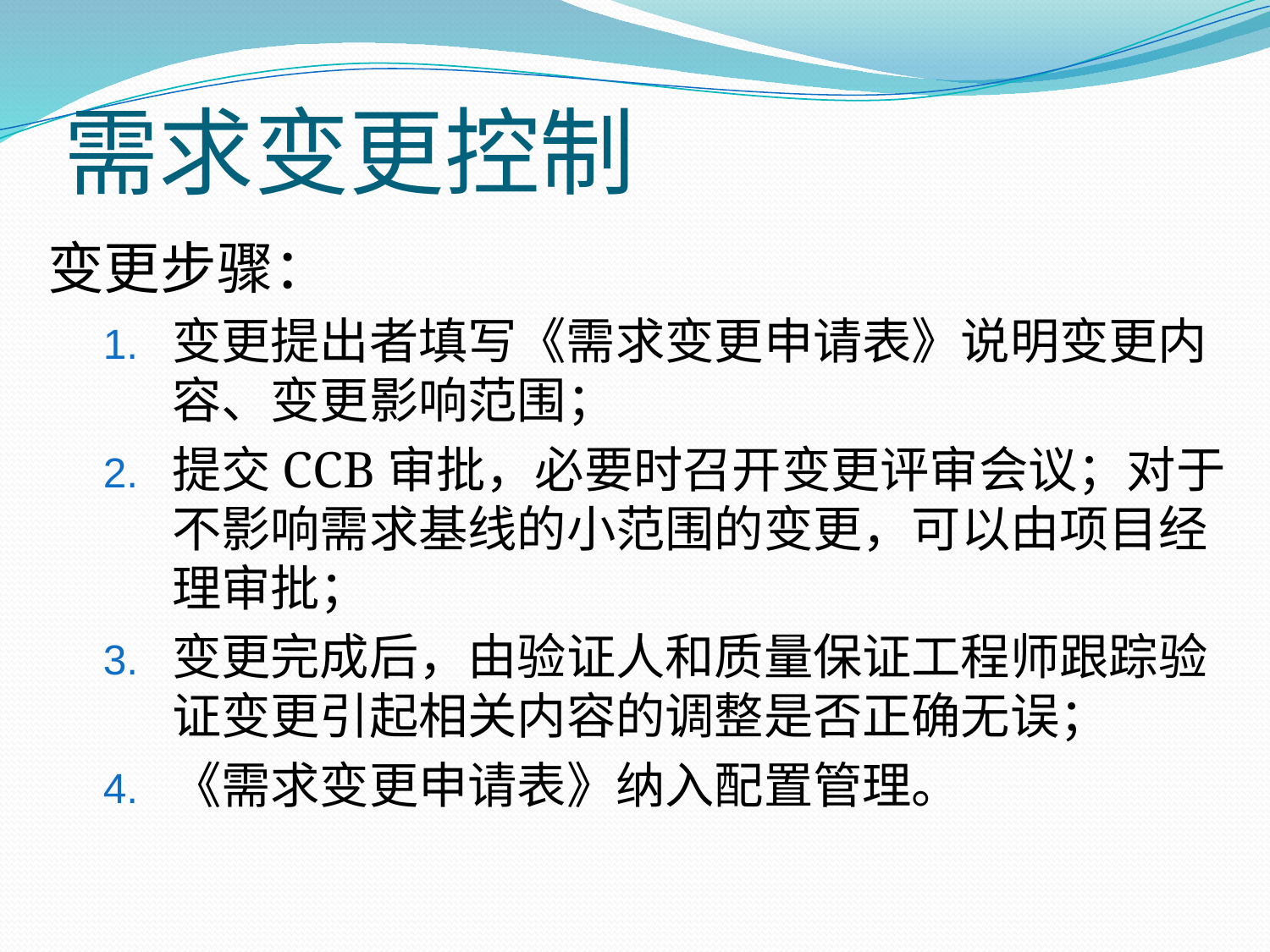

需求变更控制
变更步骤：
变更提出者填写《需求变更申请表》说明变更内容、变更影响范围；
提交CCB审批，必要时召开变更评审会议；对于不影响需求基线的小范围的变更，可以由项目经理审批；
变更完成后，由验证人和质量保证工程师跟踪验证变更引起相关内容的调整是否正确无误；
《需求变更申请表》纳入配置管理。